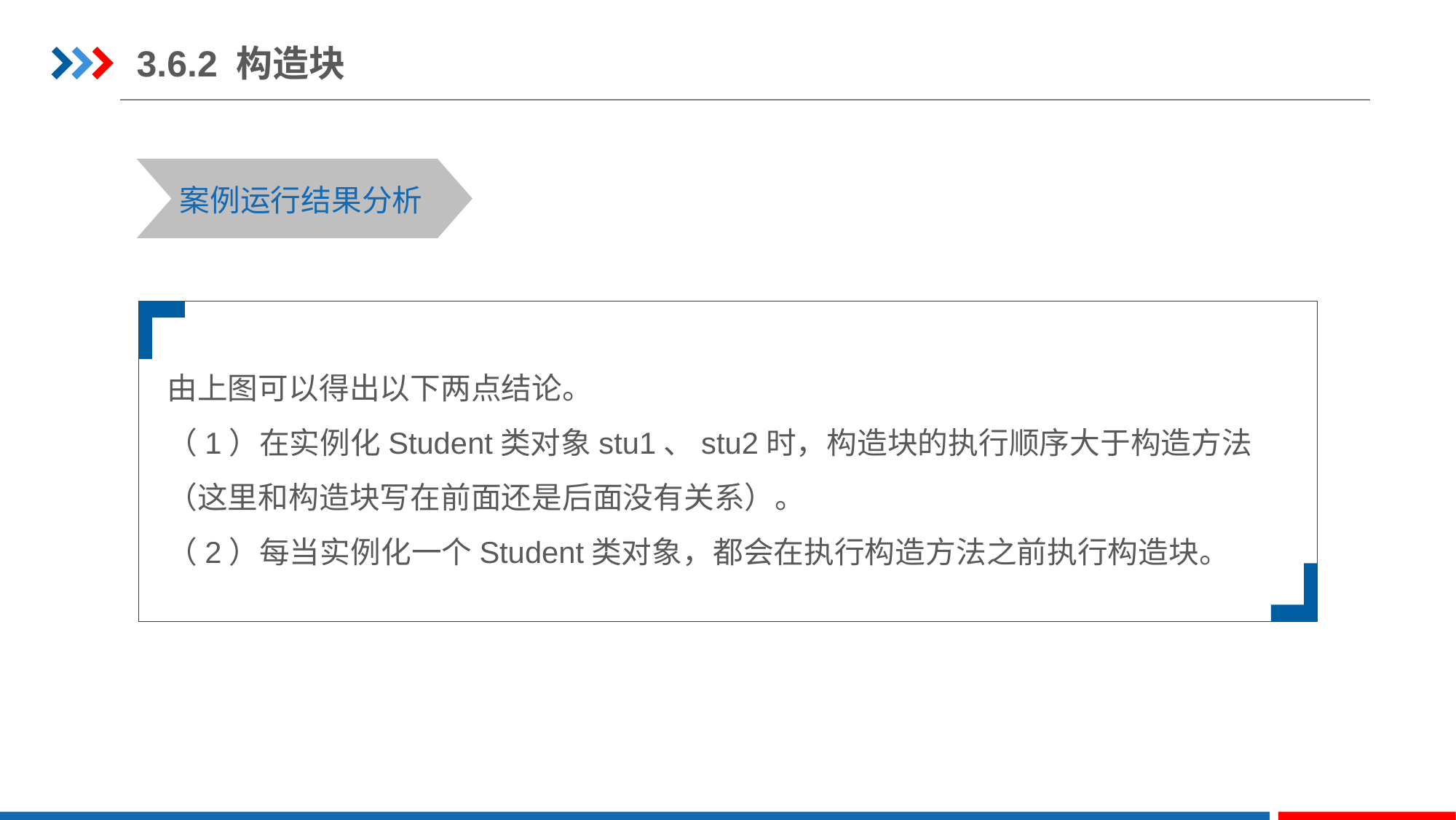

3.6.2 构造块

案例运行结果分析

由上图可以得出以下两点结论。
（1）在实例化Student类对象stu1、stu2时，构造块的执行顺序大于构造方法（这里和构造块写在前面还是后面没有关系）。
（2）每当实例化一个Student类对象，都会在执行构造方法之前执行构造块。